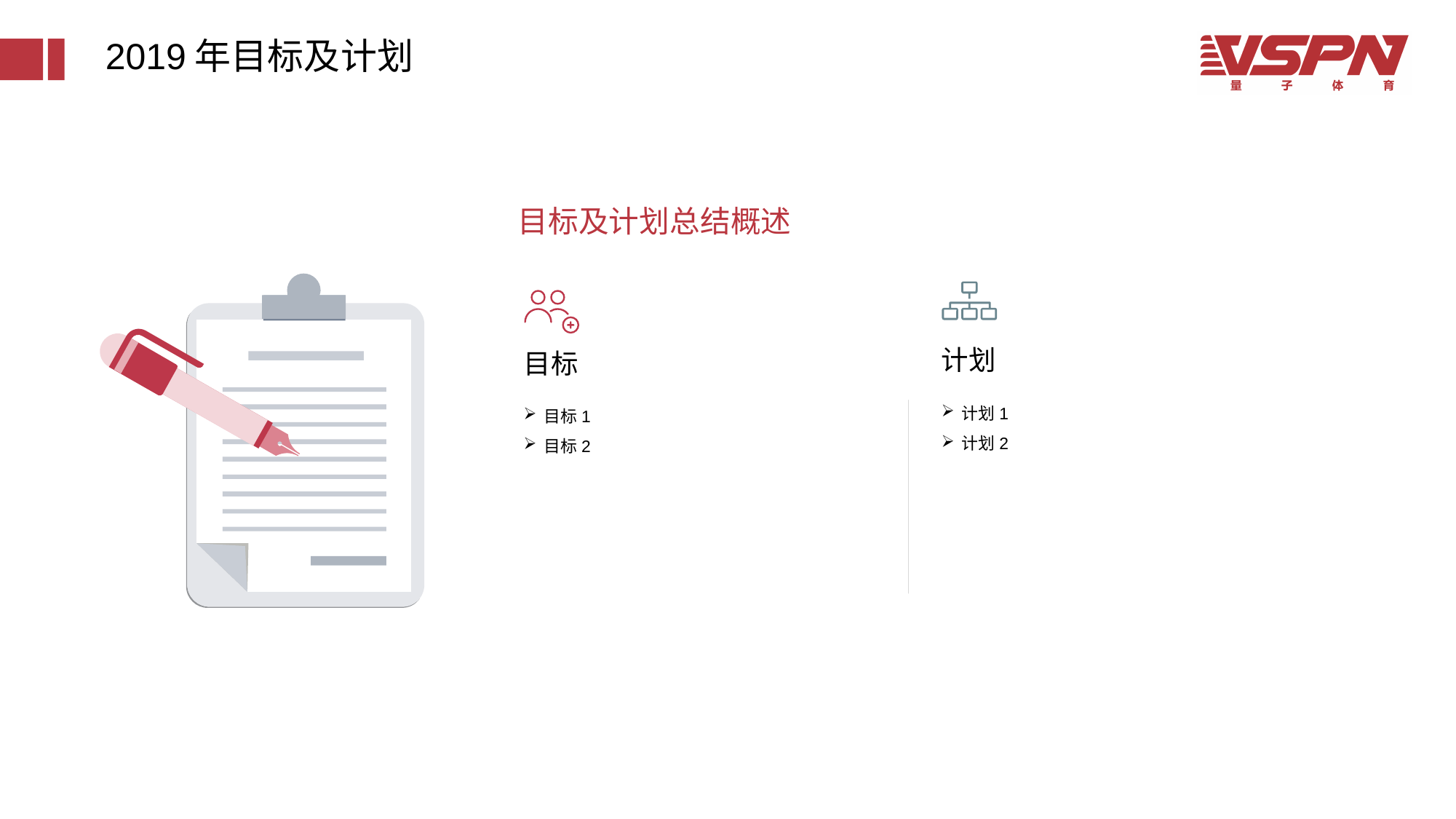

2019年目标及计划
目标及计划总结概述

计划
目标
计划1
计划2
目标1
目标2